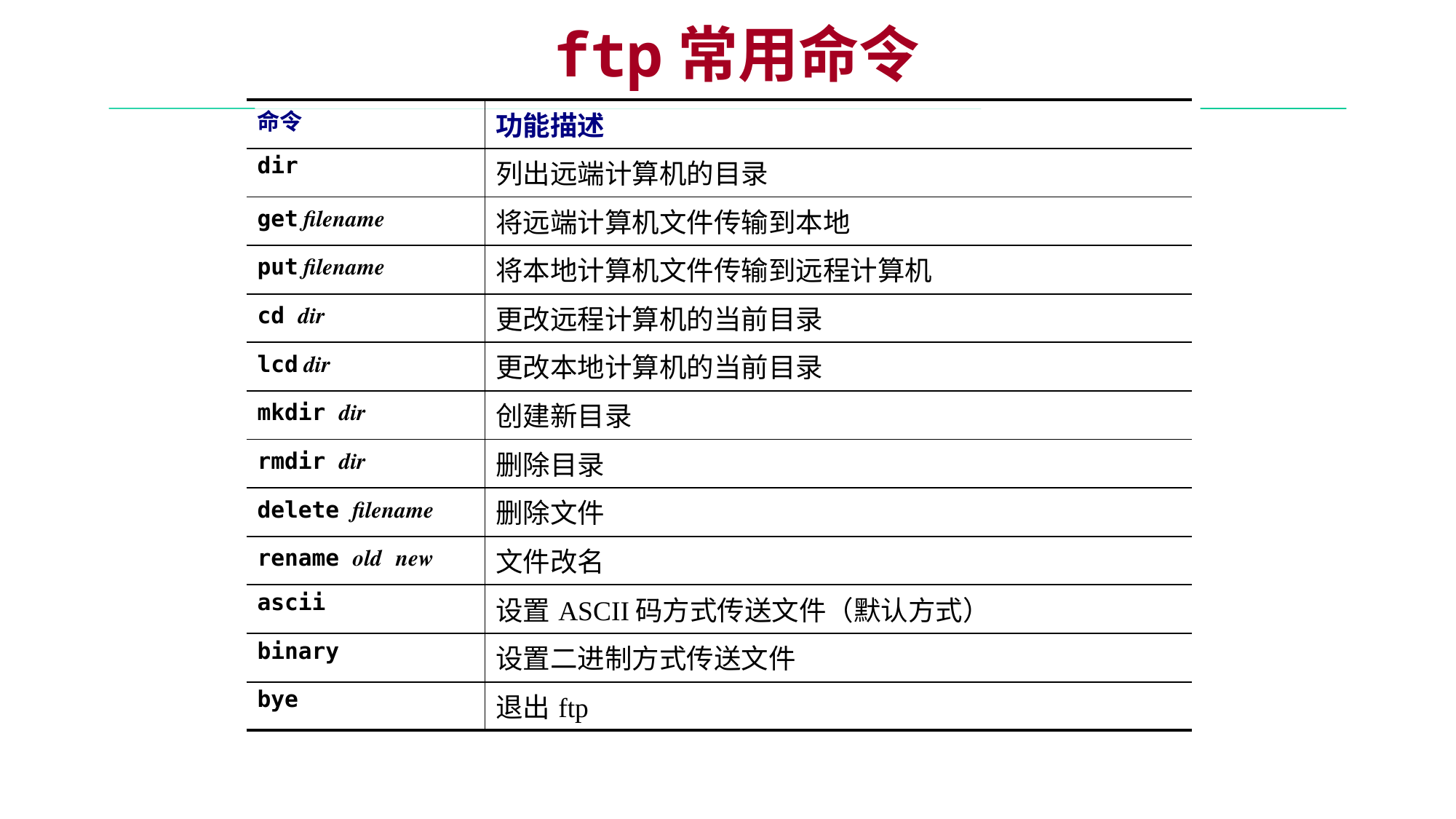

# ftp常用命令
| 命令 | 功能描述 |
| --- | --- |
| dir | 列出远端计算机的目录 |
| get filename | 将远端计算机文件传输到本地 |
| put filename | 将本地计算机文件传输到远程计算机 |
| cd dir | 更改远程计算机的当前目录 |
| lcd dir | 更改本地计算机的当前目录 |
| mkdir dir | 创建新目录 |
| rmdir dir | 删除目录 |
| delete filename | 删除文件 |
| rename old new | 文件改名 |
| ascii | 设置ASCII码方式传送文件（默认方式） |
| binary | 设置二进制方式传送文件 |
| bye | 退出ftp |